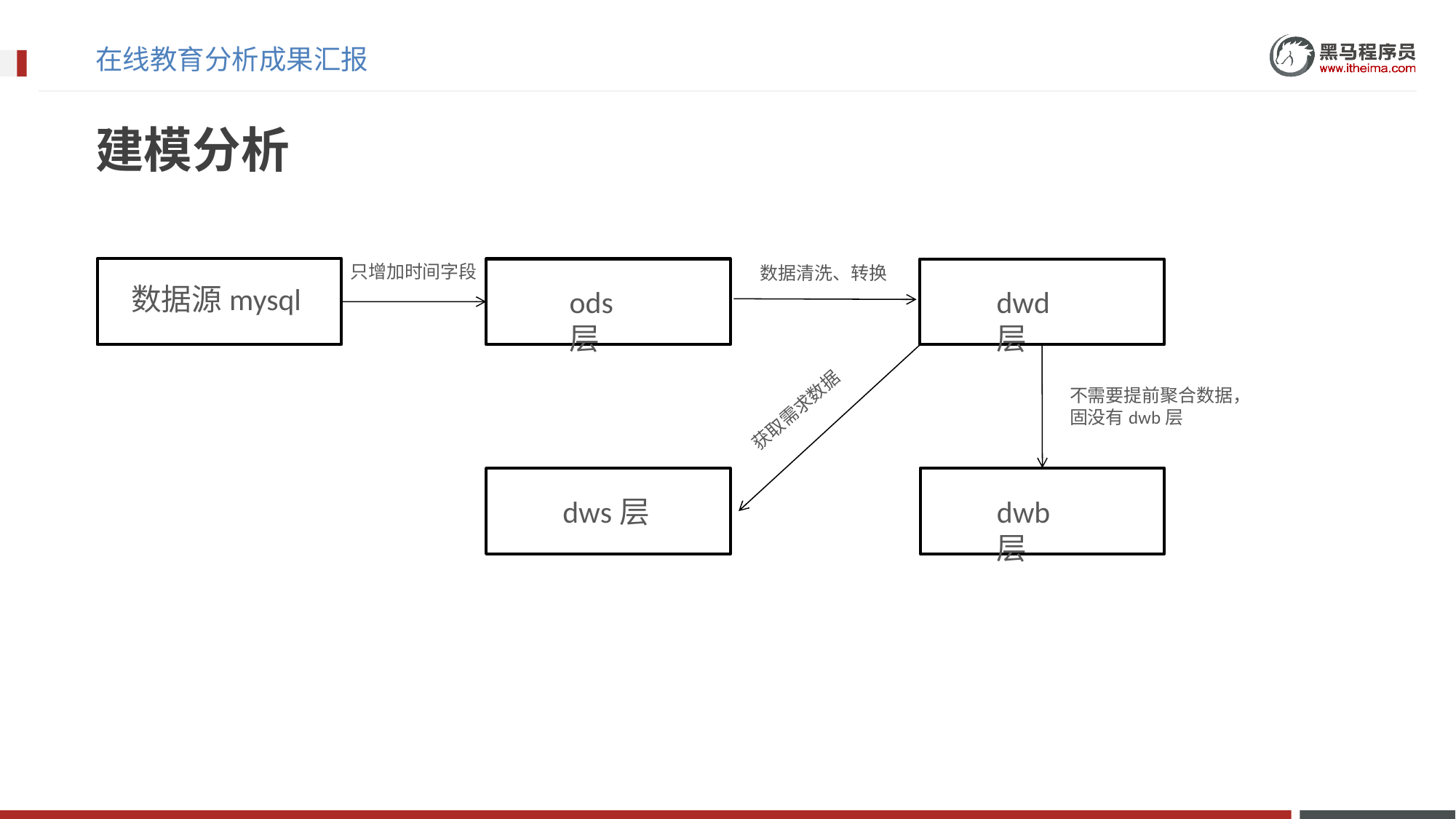

# 在线教育分析成果汇报
建模分析
只增加时间字段
数据清洗、转换

数据源mysql
ods层
dwd层
不需要提前聚合数据，
固没有dwb层
获取需求数据

dwb层
dws层